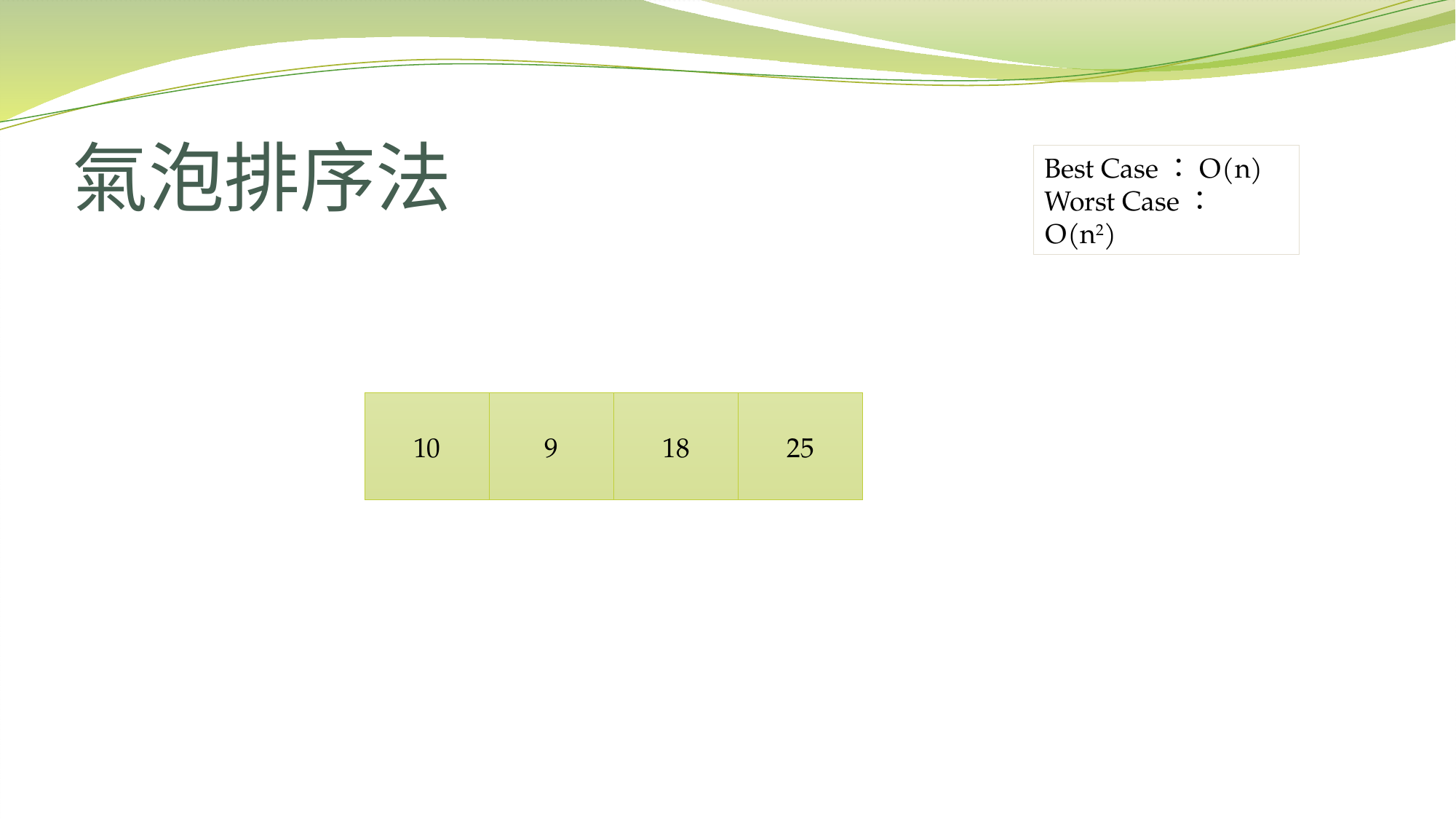

# 氣泡排序法
Best Case：Ο(n)
Worst Case：Ο(n2)
9
25
18
10
10
25
9
10
18
9
25
18